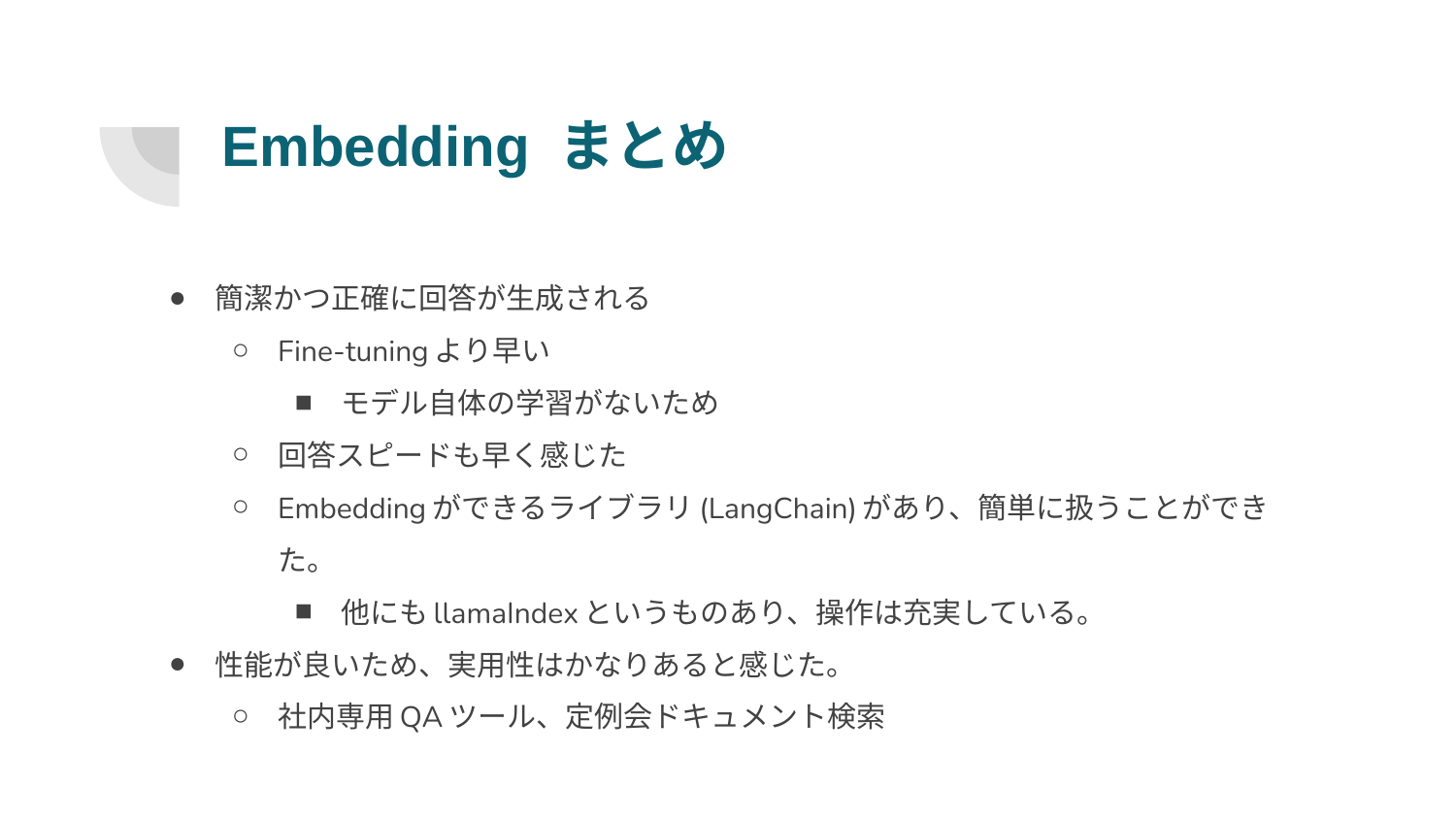

# Embedding まとめ
簡潔かつ正確に回答が生成される
Fine-tuningより早い
モデル自体の学習がないため
回答スピードも早く感じた
Embeddingができるライブラリ(LangChain)があり、簡単に扱うことができた。
他にもllamaIndexというものあり、操作は充実している。
性能が良いため、実用性はかなりあると感じた。
社内専用QAツール、定例会ドキュメント検索